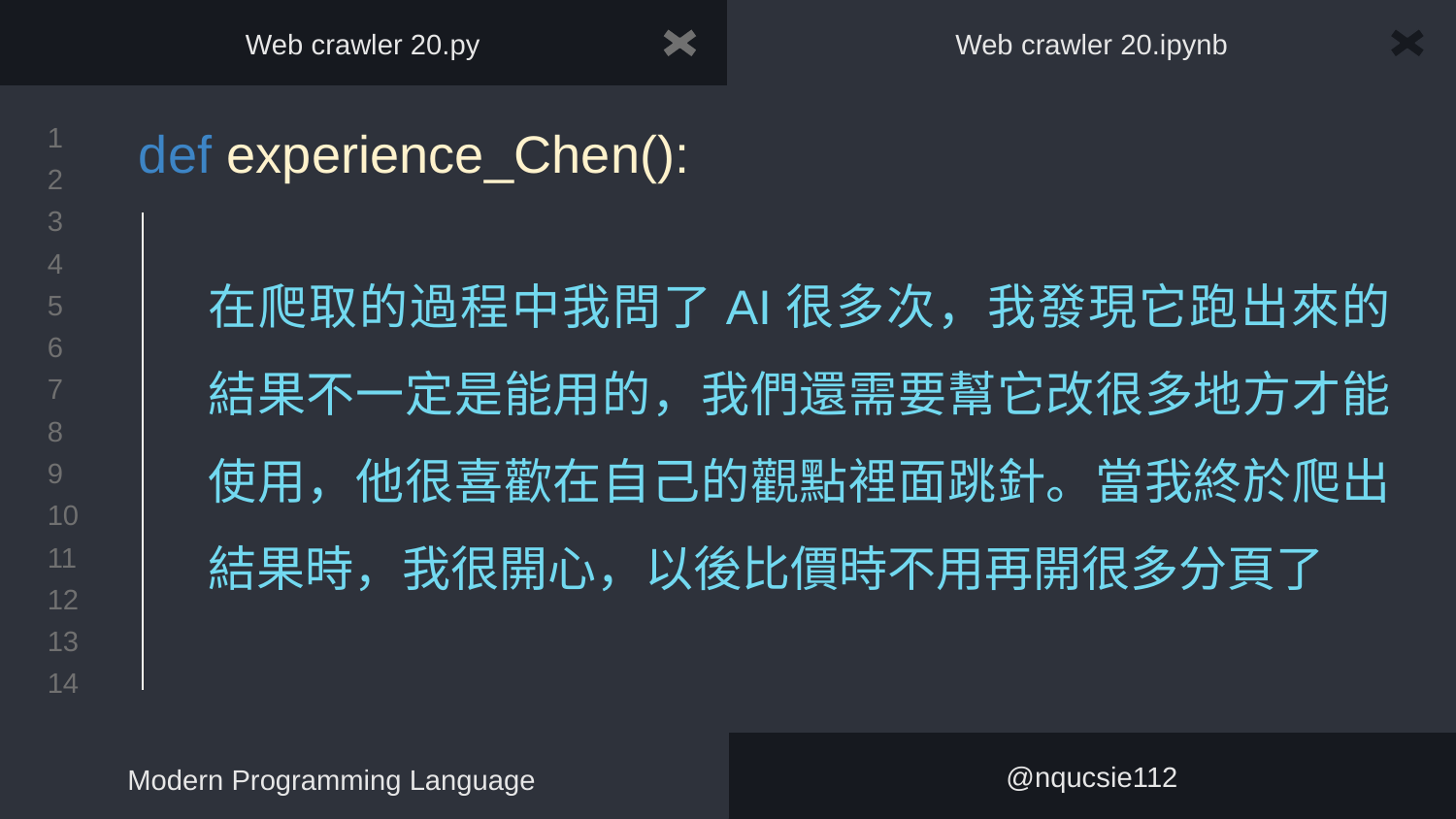

Web crawler 20.py
Web crawler 20.ipynb

# def experience_Chen():
在爬取的過程中我問了AI很多次，我發現它跑出來的結果不一定是能用的，我們還需要幫它改很多地方才能使用，他很喜歡在自己的觀點裡面跳針。當我終於爬出結果時，我很開心，以後比價時不用再開很多分頁了

Modern Programming Language
@nqucsie112